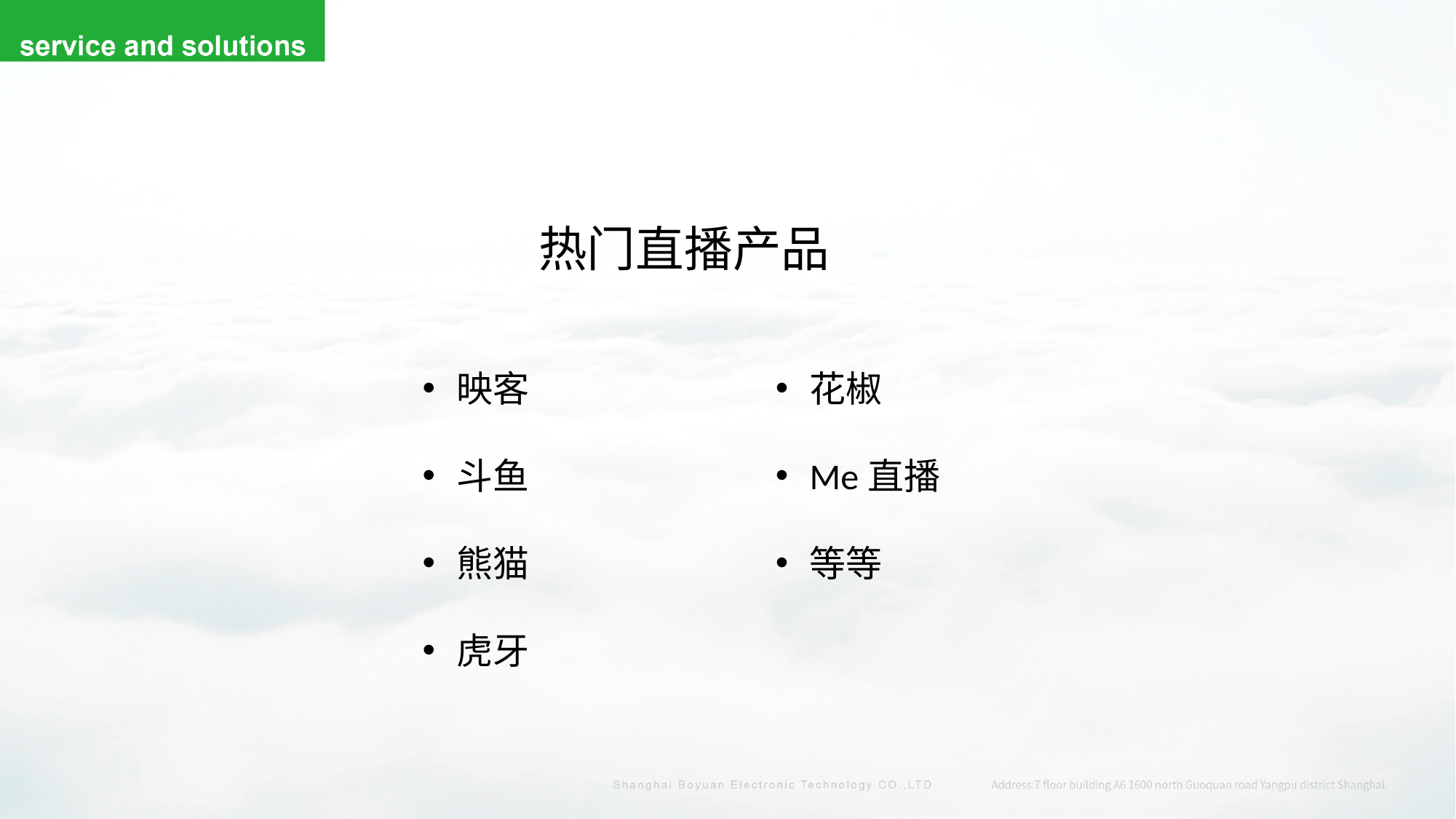

热门直播产品
映客
斗鱼
熊猫
虎牙
花椒
Me直播
等等